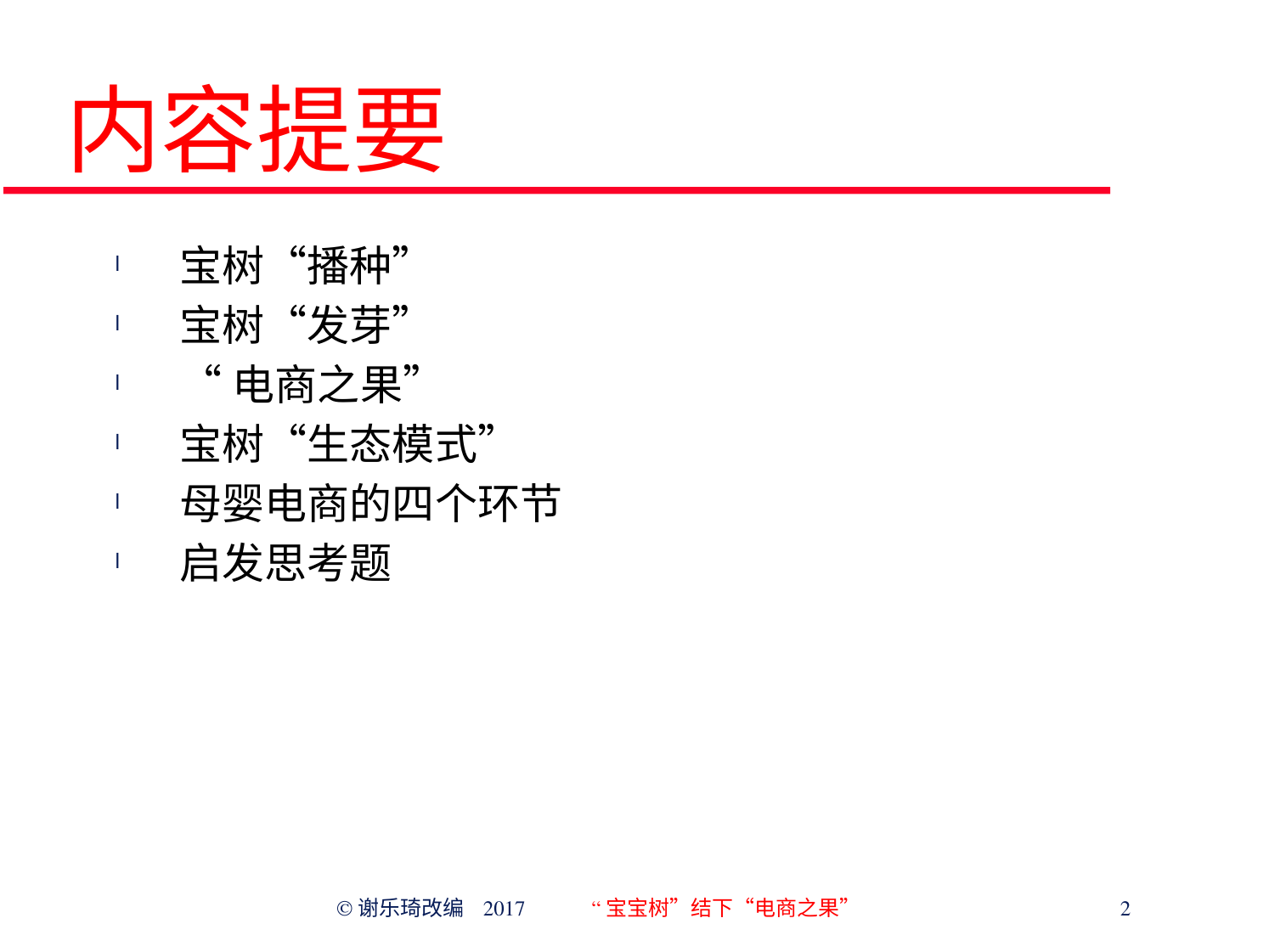

# 内容提要
宝树“播种”
宝树“发芽”
“电商之果”
宝树“生态模式”
母婴电商的四个环节
启发思考题